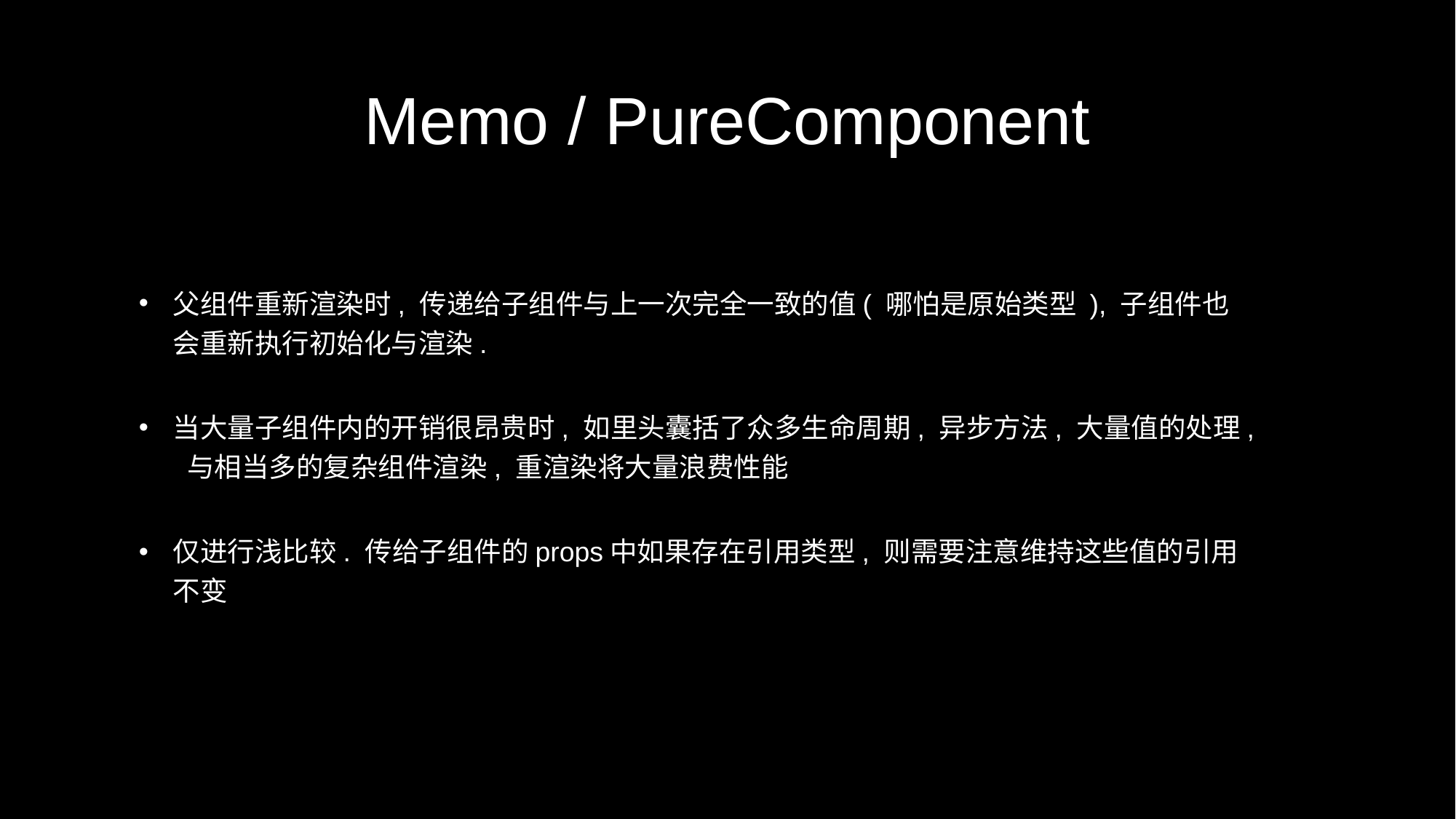

# Memo / PureComponent
父组件重新渲染时, 传递给子组件与上一次完全一致的值( 哪怕是原始类型 ), 子组件也会重新执行初始化与渲染.
当大量子组件内的开销很昂贵时, 如里头囊括了众多生命周期, 异步方法, 大量值的处理, 与相当多的复杂组件渲染, 重渲染将大量浪费性能
仅进行浅比较. 传给子组件的props中如果存在引用类型, 则需要注意维持这些值的引用不变